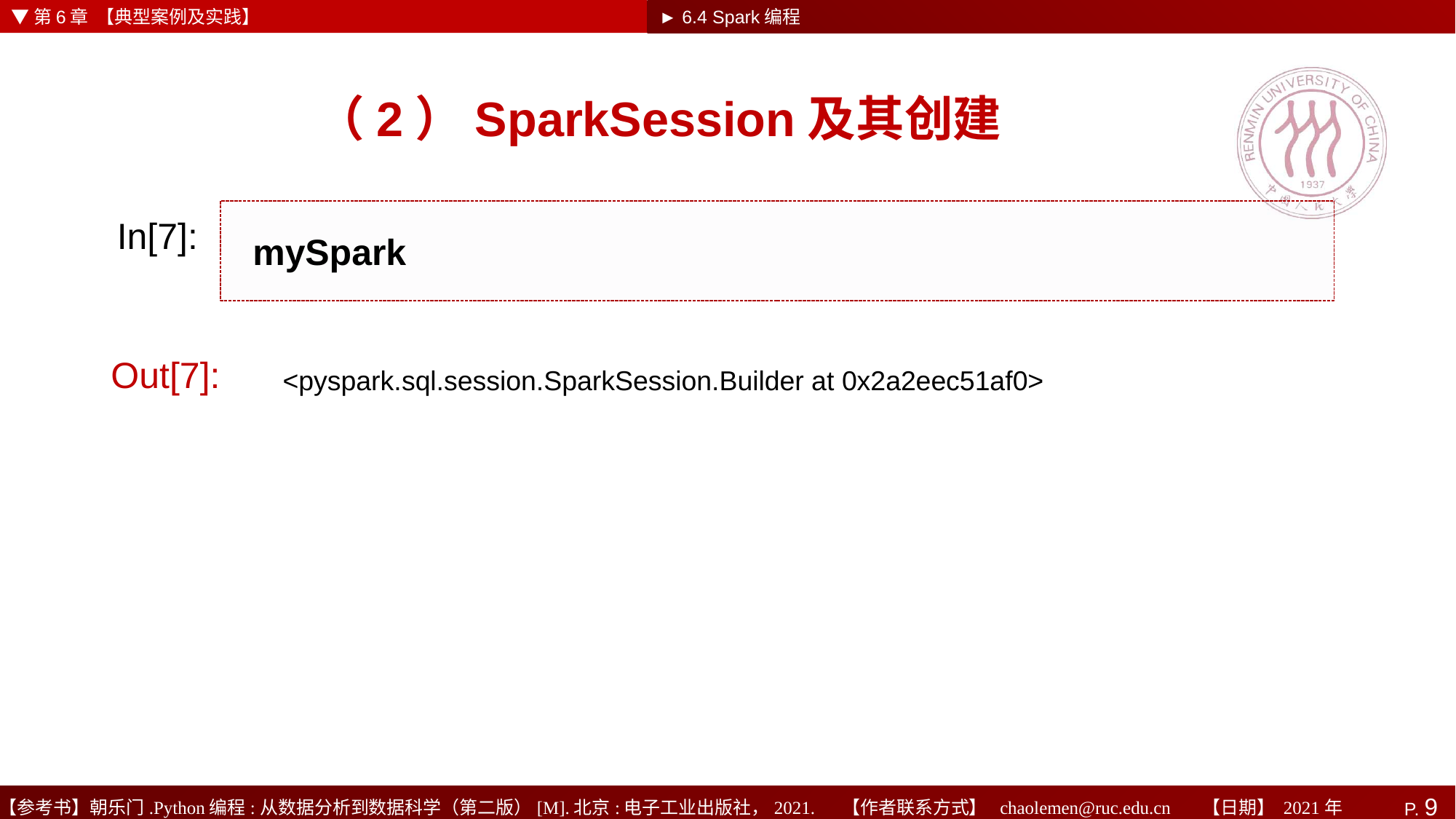

▼第6章  【典型案例及实践】
► 6.4 Spark编程
# （2）SparkSession及其创建
mySpark
In[7]:
Out[7]:
<pyspark.sql.session.SparkSession.Builder at 0x2a2eec51af0>